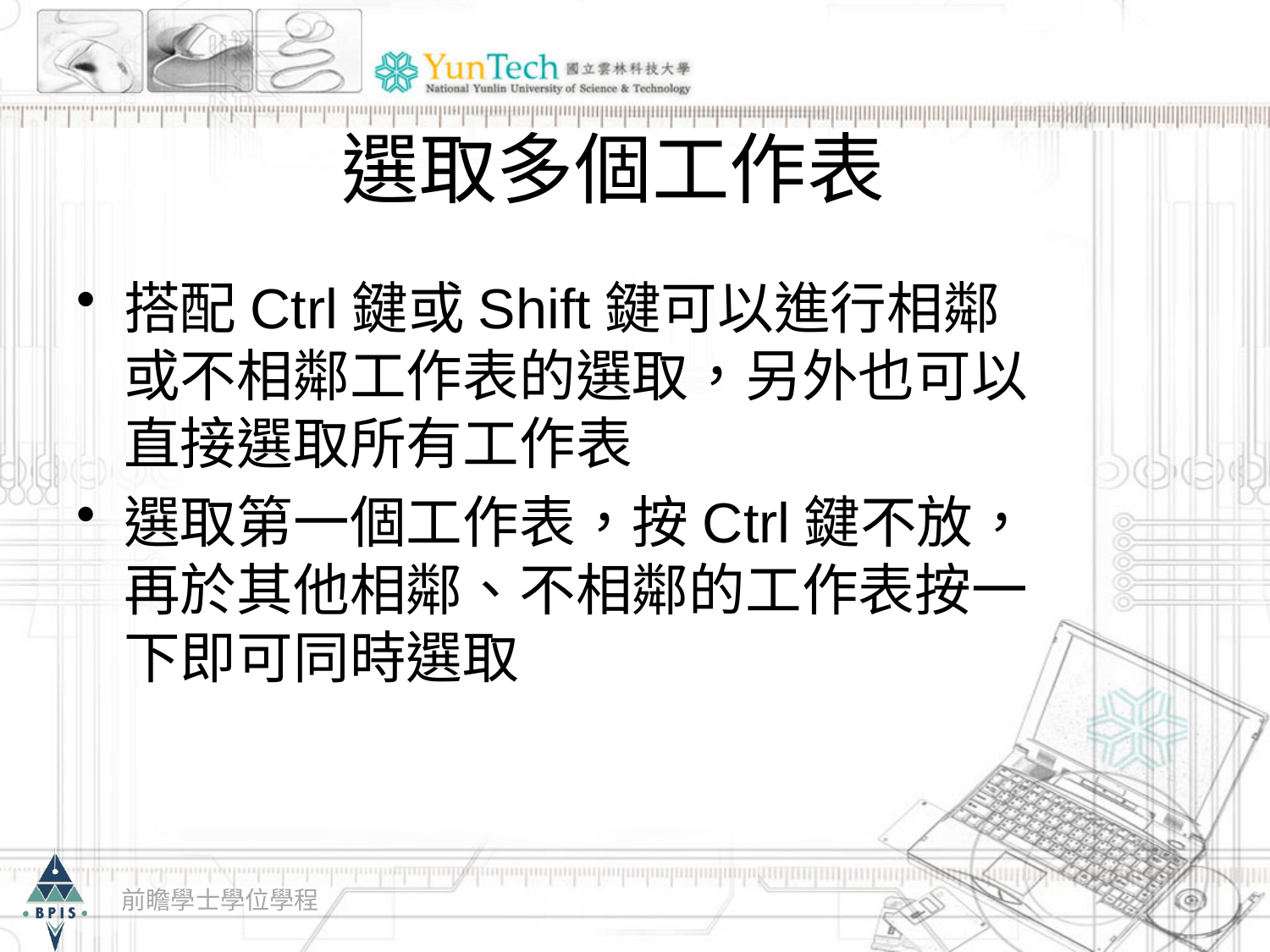

# 選取多個工作表
搭配Ctrl鍵或Shift鍵可以進行相鄰或不相鄰工作表的選取，另外也可以直接選取所有工作表
選取第一個工作表，按Ctrl鍵不放，再於其他相鄰、不相鄰的工作表按一下即可同時選取